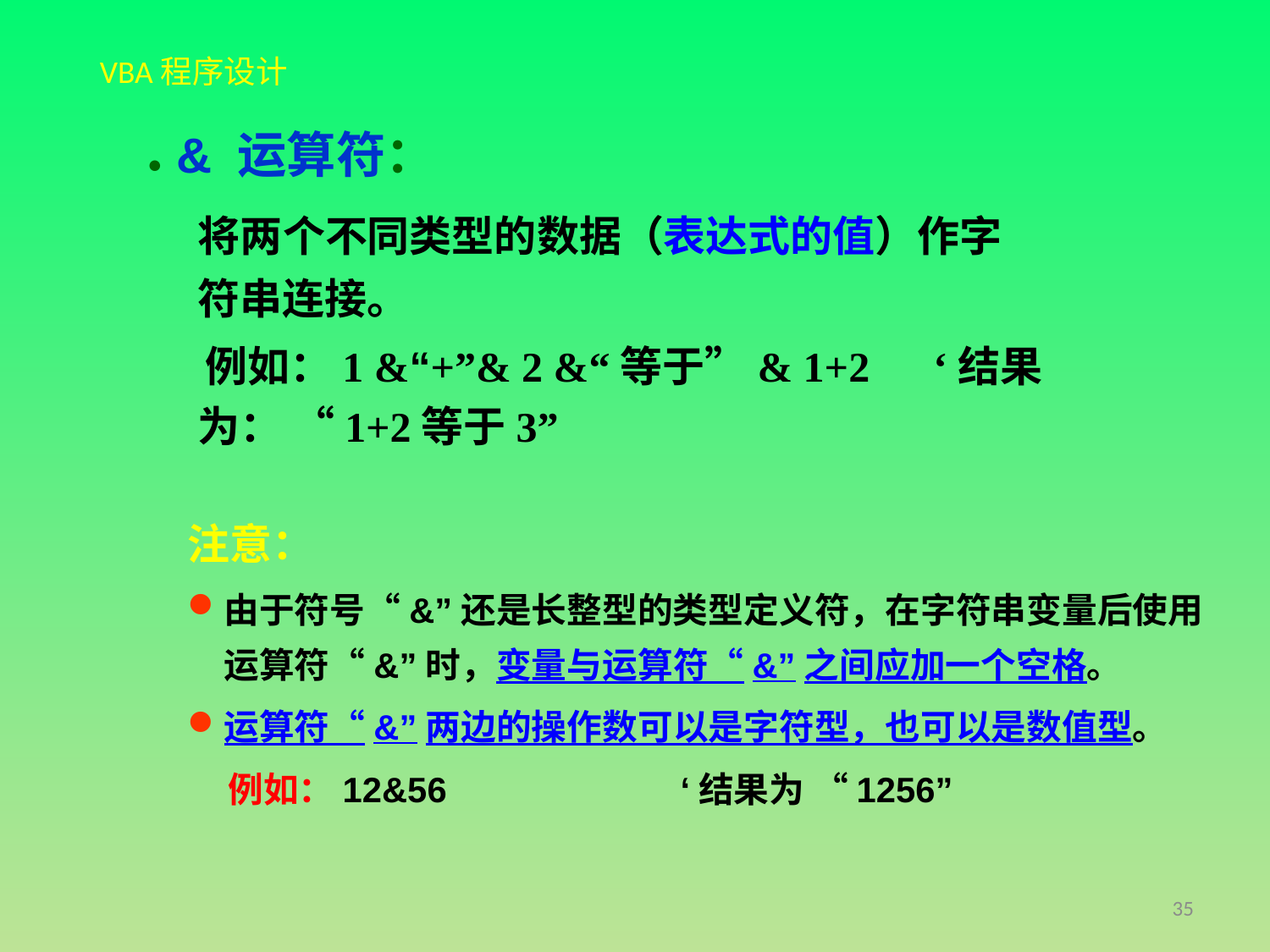

●  & 运算符：
	将两个不同类型的数据（表达式的值）作字符串连接。
     例如：1 &“+”& 2 &“等于”& 1+2      ‘结果为： “1+2等于3”
注意：
由于符号“&”还是长整型的类型定义符，在字符串变量后使用运算符“&”时，变量与运算符“&”之间应加一个空格。
运算符“&”两边的操作数可以是字符型，也可以是数值型。
    例如：12&56                        ‘结果为 “1256”
35